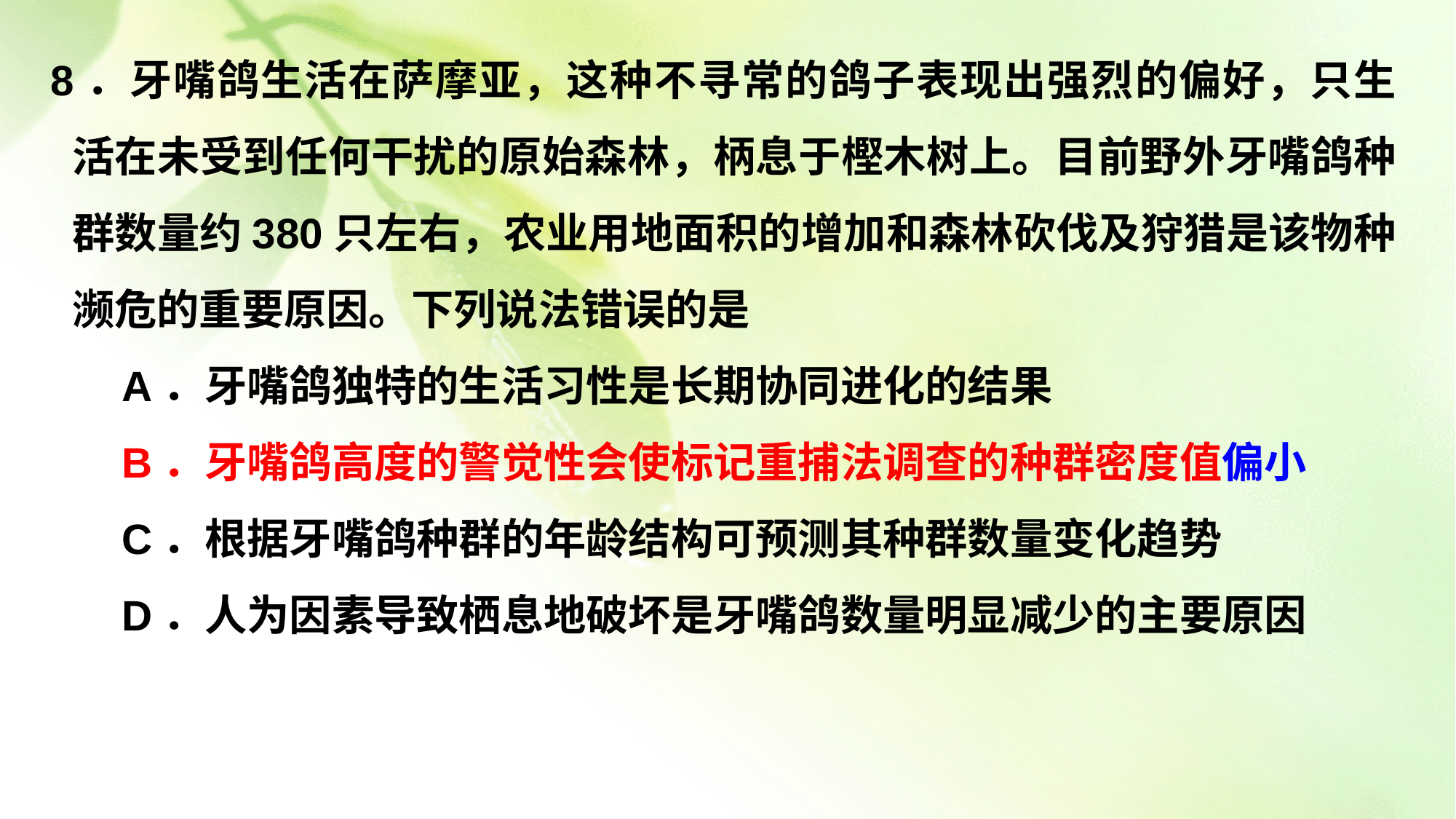

8．牙嘴鸽生活在萨摩亚，这种不寻常的鸽子表现出强烈的偏好，只生活在未受到任何干扰的原始森林，柄息于樫木树上。目前野外牙嘴鸽种群数量约380只左右，农业用地面积的增加和森林砍伐及狩猎是该物种濒危的重要原因。下列说法错误的是
      A．牙嘴鸽独特的生活习性是长期协同进化的结果
      B．牙嘴鸽高度的警觉性会使标记重捕法调查的种群密度值偏小
      C．根据牙嘴鸽种群的年龄结构可预测其种群数量变化趋势
      D．人为因素导致栖息地破坏是牙嘴鸽数量明显减少的主要原因